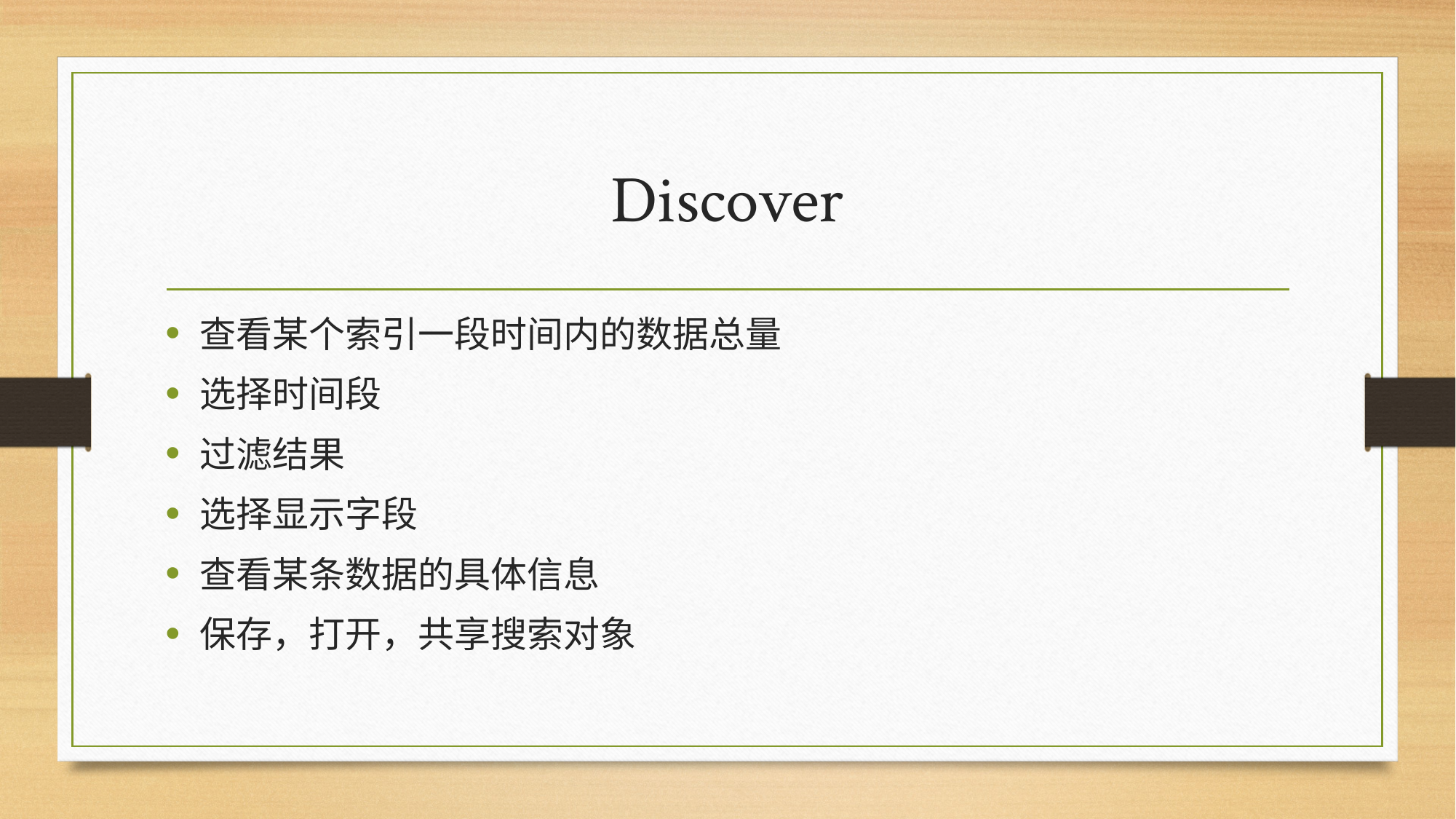

# Discover
查看某个索引一段时间内的数据总量
选择时间段
过滤结果
选择显示字段
查看某条数据的具体信息
保存，打开，共享搜索对象